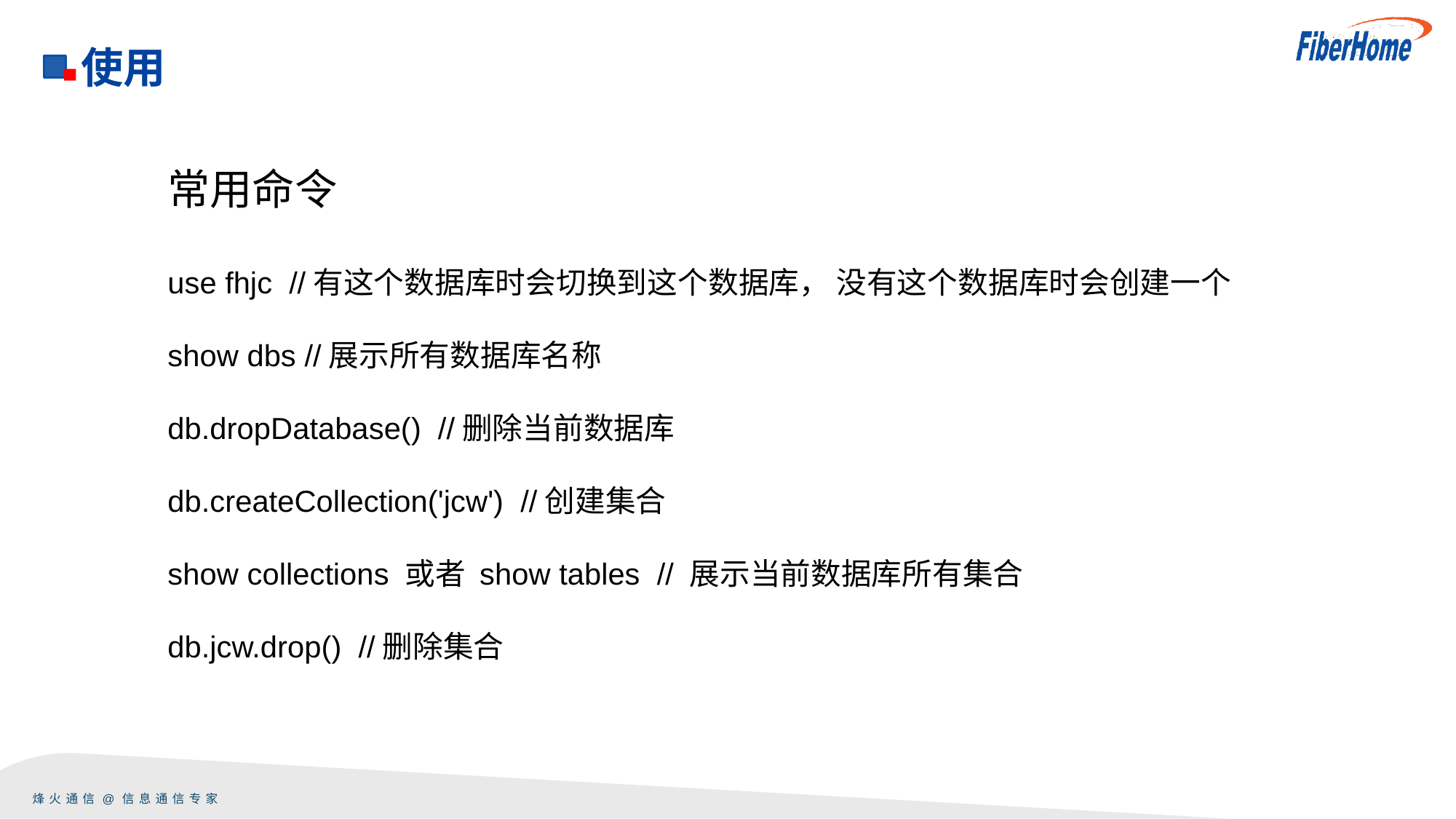

使用
常用命令
use fhjc  //有这个数据库时会切换到这个数据库， 没有这个数据库时会创建一个

show dbs //展示所有数据库名称

db.dropDatabase()  //删除当前数据库

db.createCollection('jcw')  //创建集合

show collections 或者 show tables  // 展示当前数据库所有集合

db.jcw.drop()  //删除集合